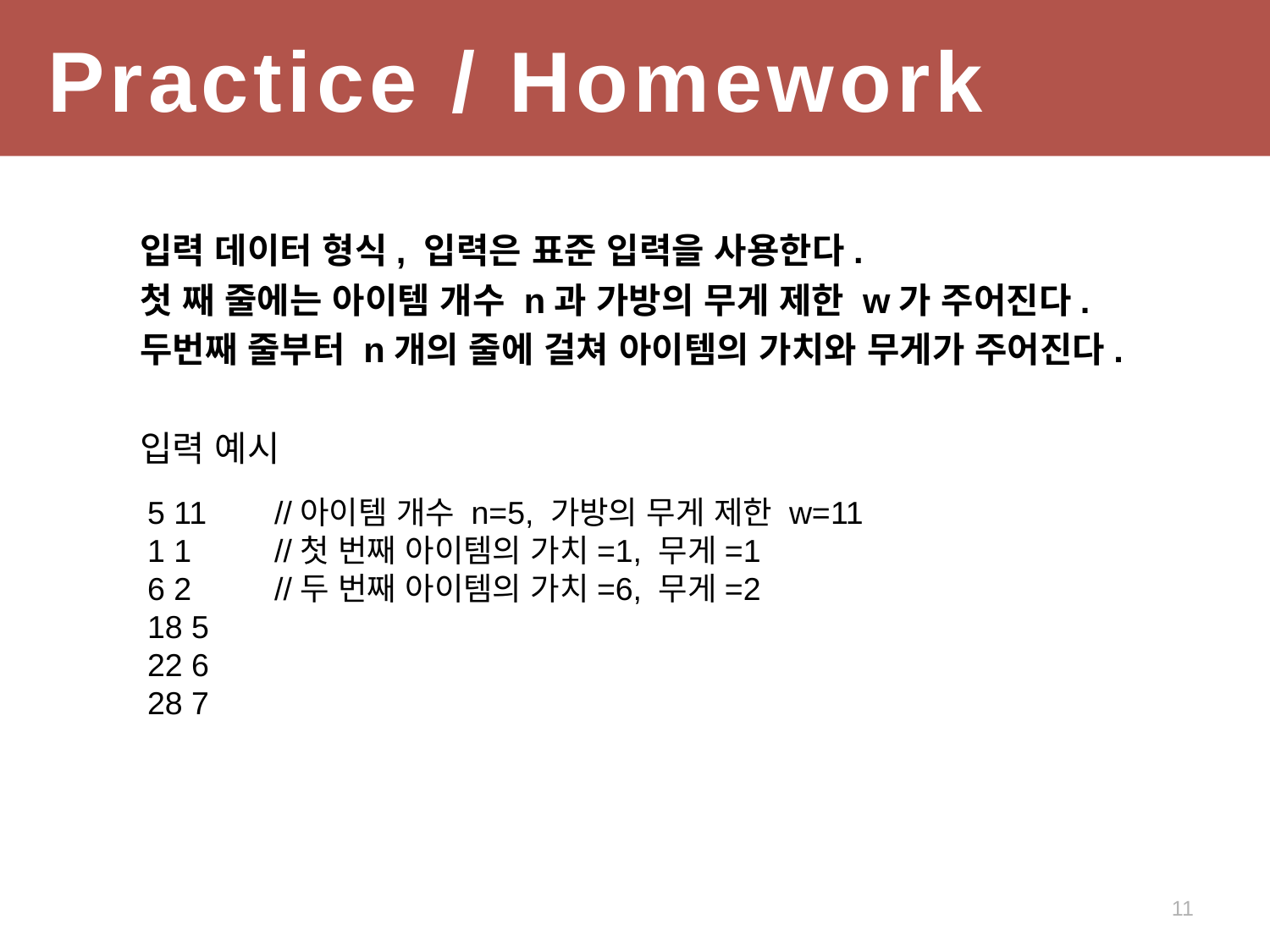

Practice / Homework
입력 데이터 형식, 입력은 표준 입력을 사용한다.
첫 째 줄에는 아이템 개수 n과 가방의 무게 제한 w가 주어진다.
두번째 줄부터 n개의 줄에 걸쳐 아이템의 가치와 무게가 주어진다.

입력 예시

5 11	//아이템 개수 n=5, 가방의 무게 제한 w=11
1 1	//첫 번째 아이템의 가치=1, 무게=1
6 2	//두 번째 아이템의 가치=6, 무게=2
18 5
22 6
28 7
11